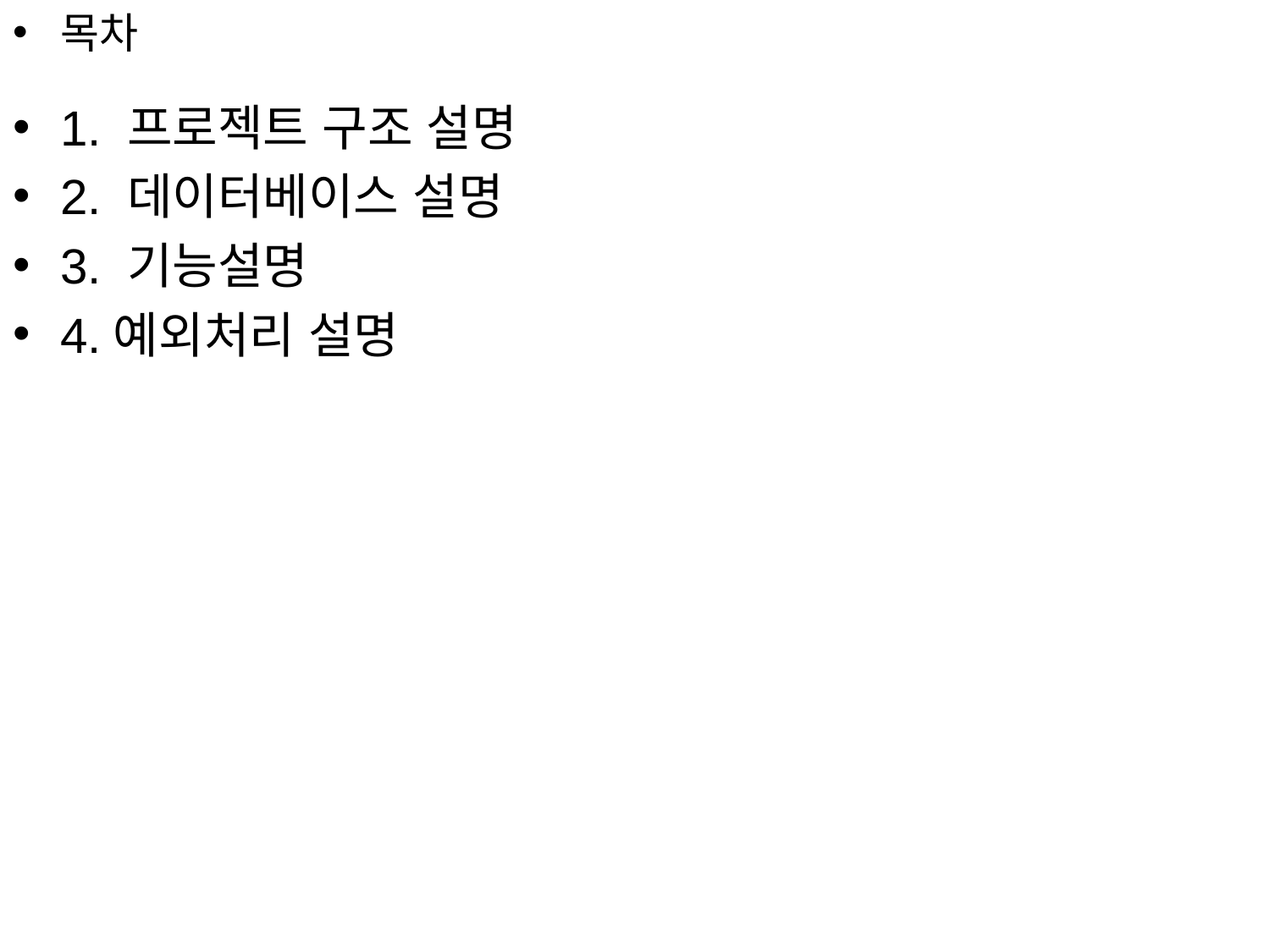

목차

1. 프로젝트 구조 설명
2. 데이터베이스 설명
3. 기능설명
4.예외처리 설명